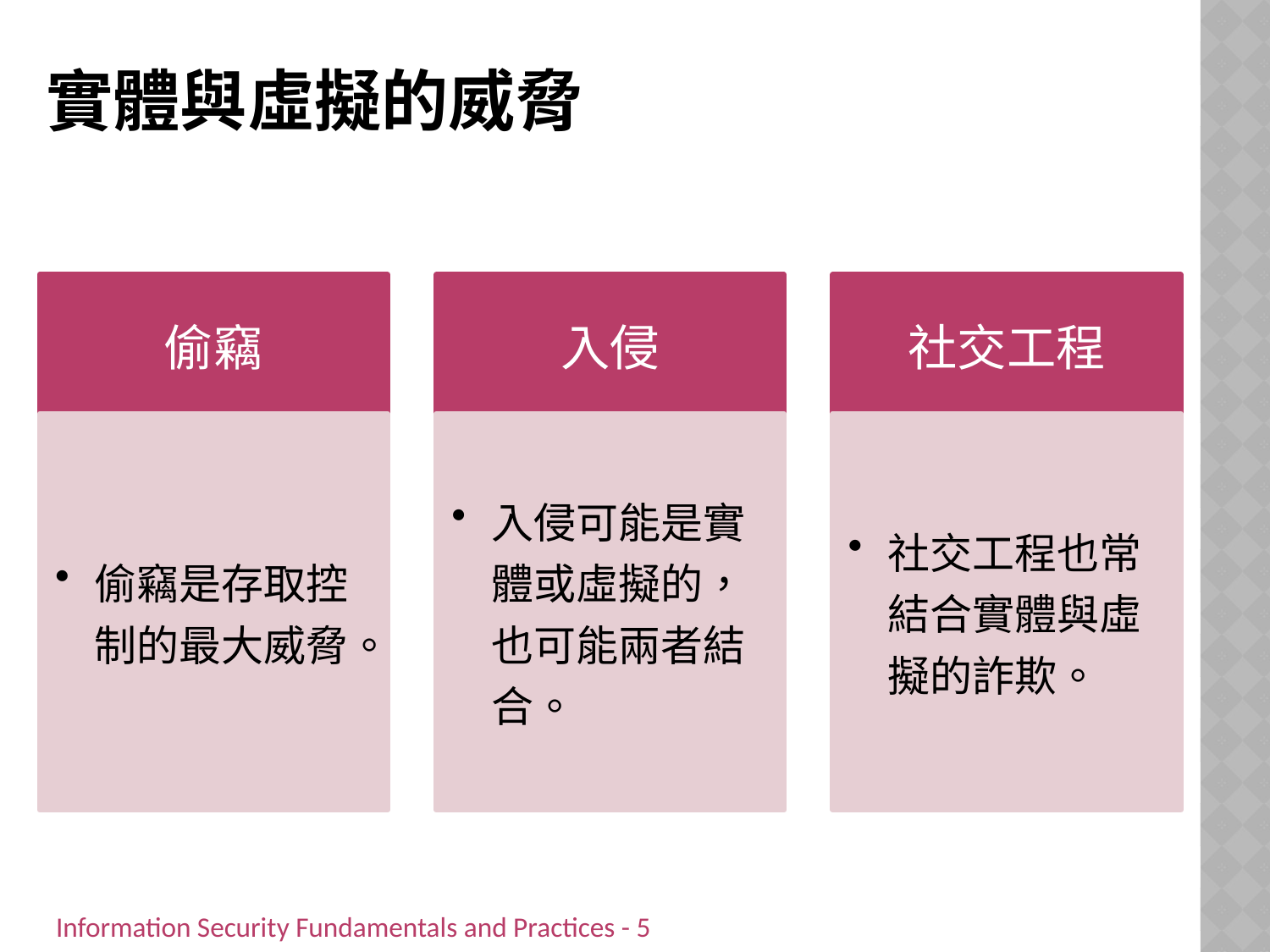

# 實體與虛擬的威脅
偷竊
入侵
社交工程
偷竊是存取控制的最大威脅。
入侵可能是實體或虛擬的，也可能兩者結合。
社交工程也常結合實體與虛擬的詐欺。